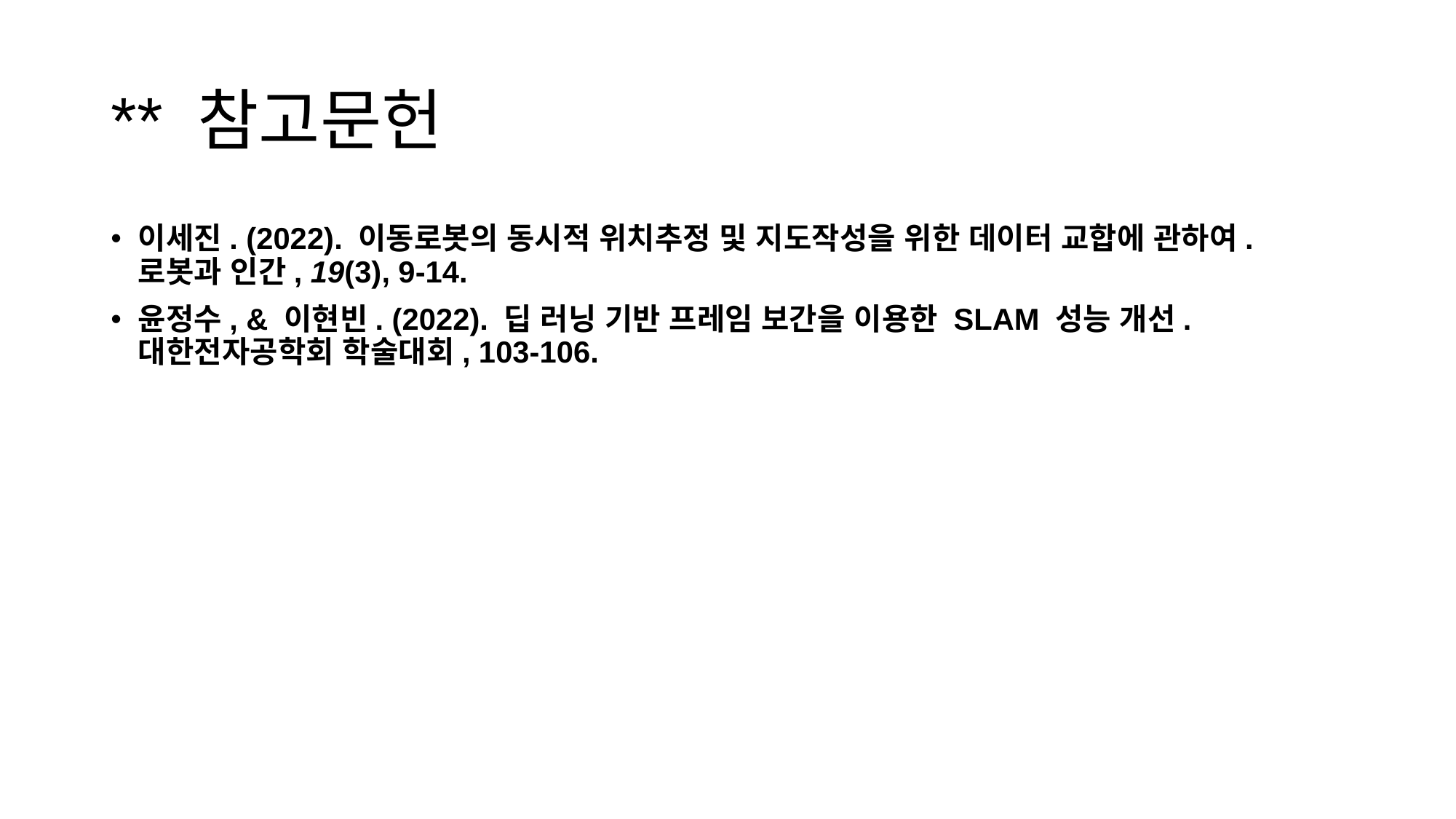

# ** 참고문헌
이세진. (2022). 이동로봇의 동시적 위치추정 및 지도작성을 위한 데이터 교합에 관하여. 로봇과 인간, 19(3), 9-14.
윤정수, & 이현빈. (2022). 딥 러닝 기반 프레임 보간을 이용한 SLAM 성능 개선. 대한전자공학회 학술대회, 103-106.